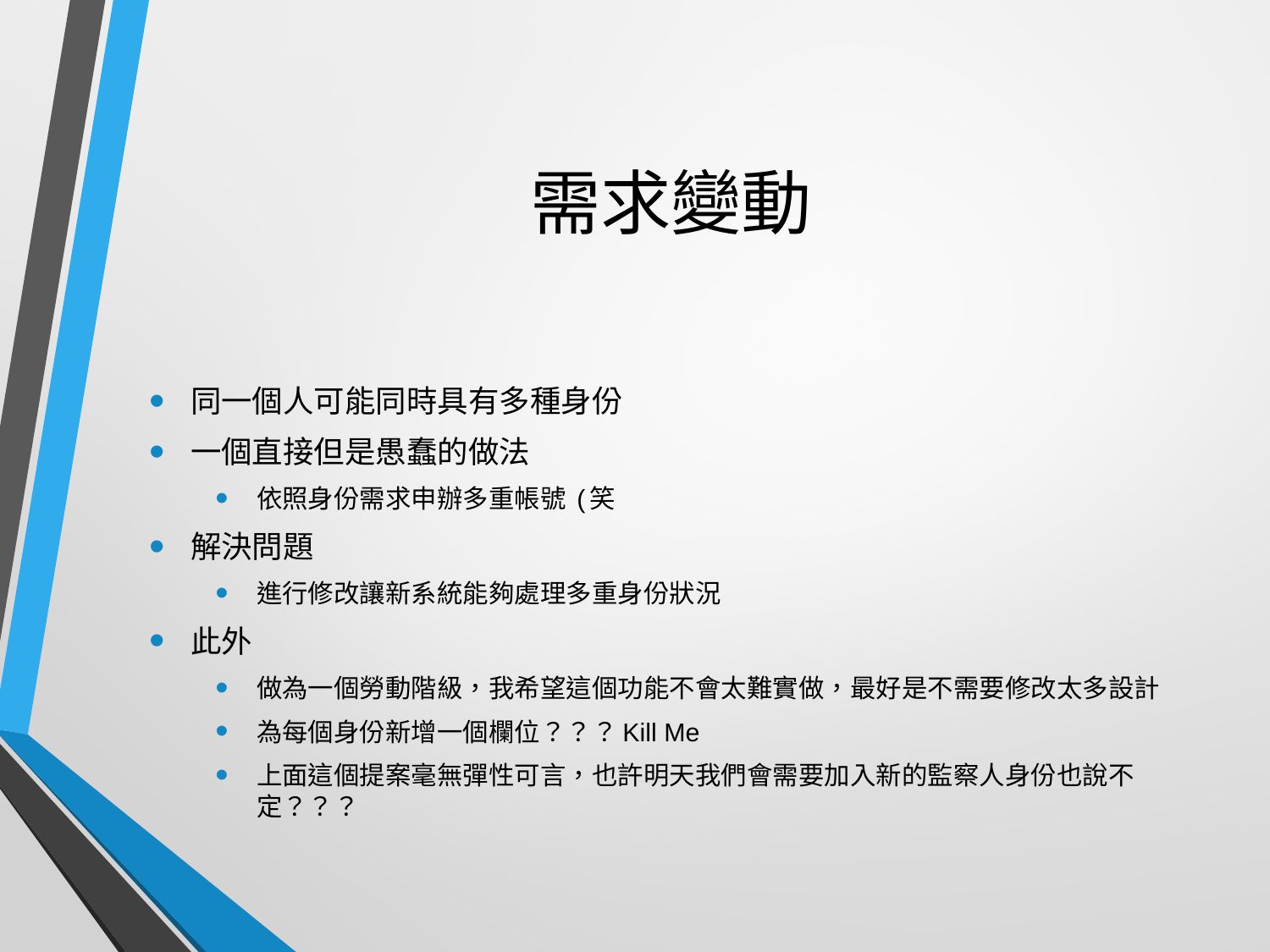

# 需求變動
同一個人可能同時具有多種身份
一個直接但是愚蠢的做法
依照身份需求申辦多重帳號 (笑
解決問題
進行修改讓新系統能夠處理多重身份狀況
此外
做為一個勞動階級，我希望這個功能不會太難實做，最好是不需要修改太多設計
為每個身份新增一個欄位？？？Kill Me
上面這個提案毫無彈性可言，也許明天我們會需要加入新的監察人身份也說不定？？？